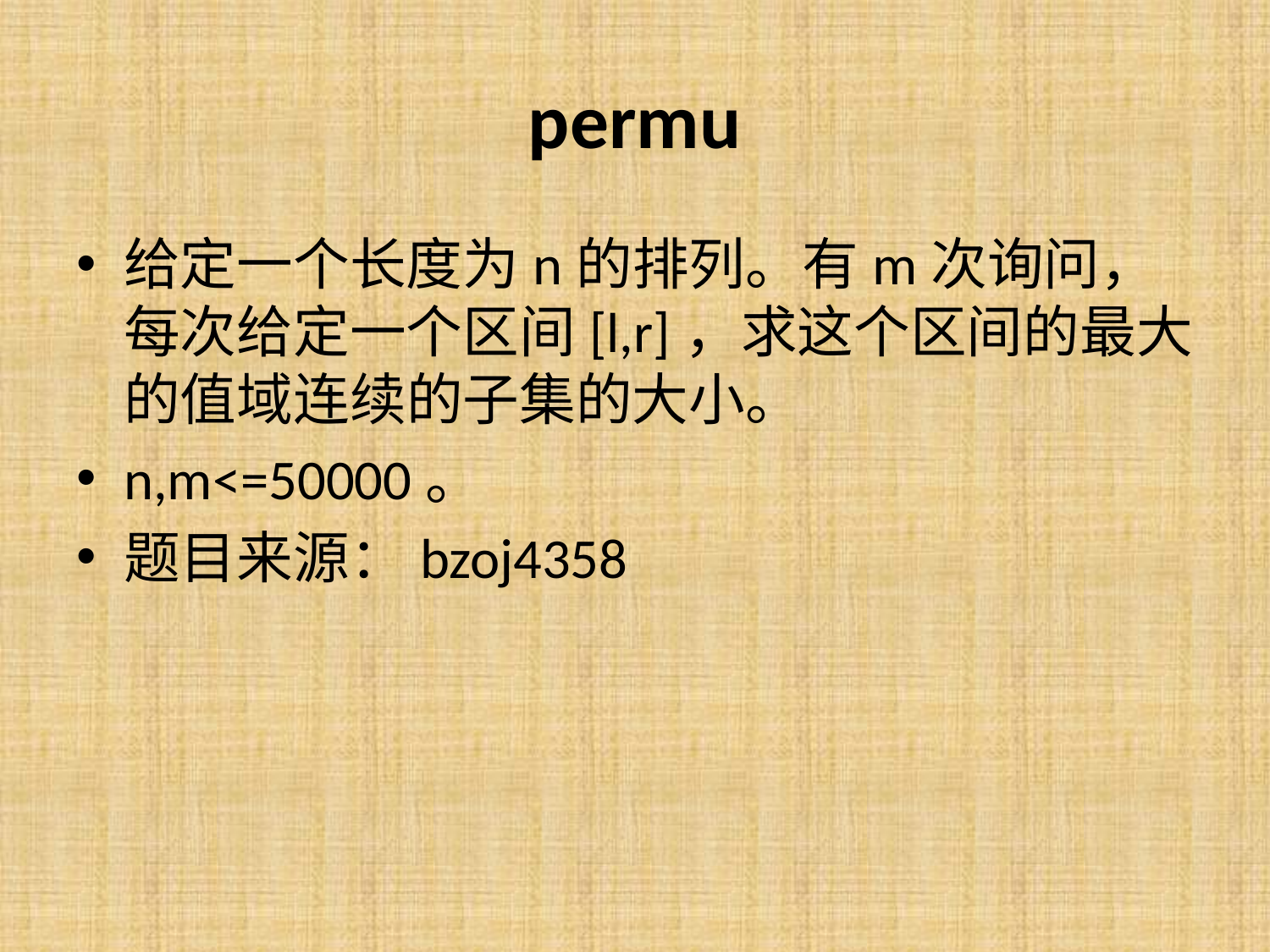

# permu
给定一个长度为n的排列。有m次询问，每次给定一个区间[l,r]，求这个区间的最大的值域连续的子集的大小。
n,m<=50000。
题目来源：bzoj4358